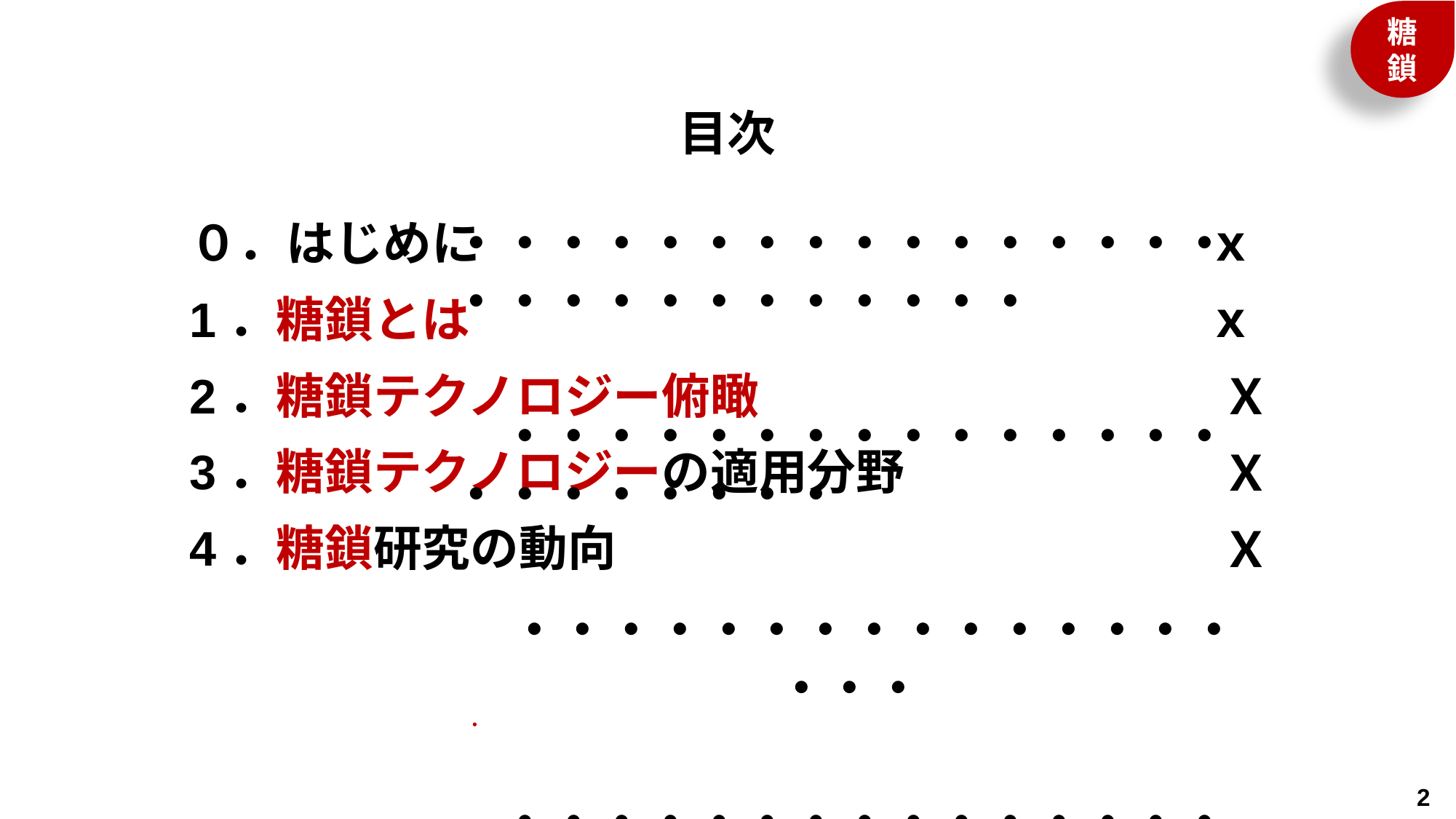

目次
０．はじめに

1．糖鎖とは

2．糖鎖テクノロジー俯瞰

3．糖鎖テクノロジーの適用分野

4．糖鎖研究の動向
・・・・・・・・・・・・・・・・・・・・・・・・・・・・

　　　　　　・・・・・・・・・・・・・・・・・・・・・・・

　　　　　・・・・・・・・・・・・・・・・・・
　・
　　　　　　　　　　・・・・・・・・・・・・・・・

　　　　　　　　　　・・・・・・・・・・・・・・・
  ｘ

  ｘ

　Ｘ

　Ｘ

　Ｘ
2